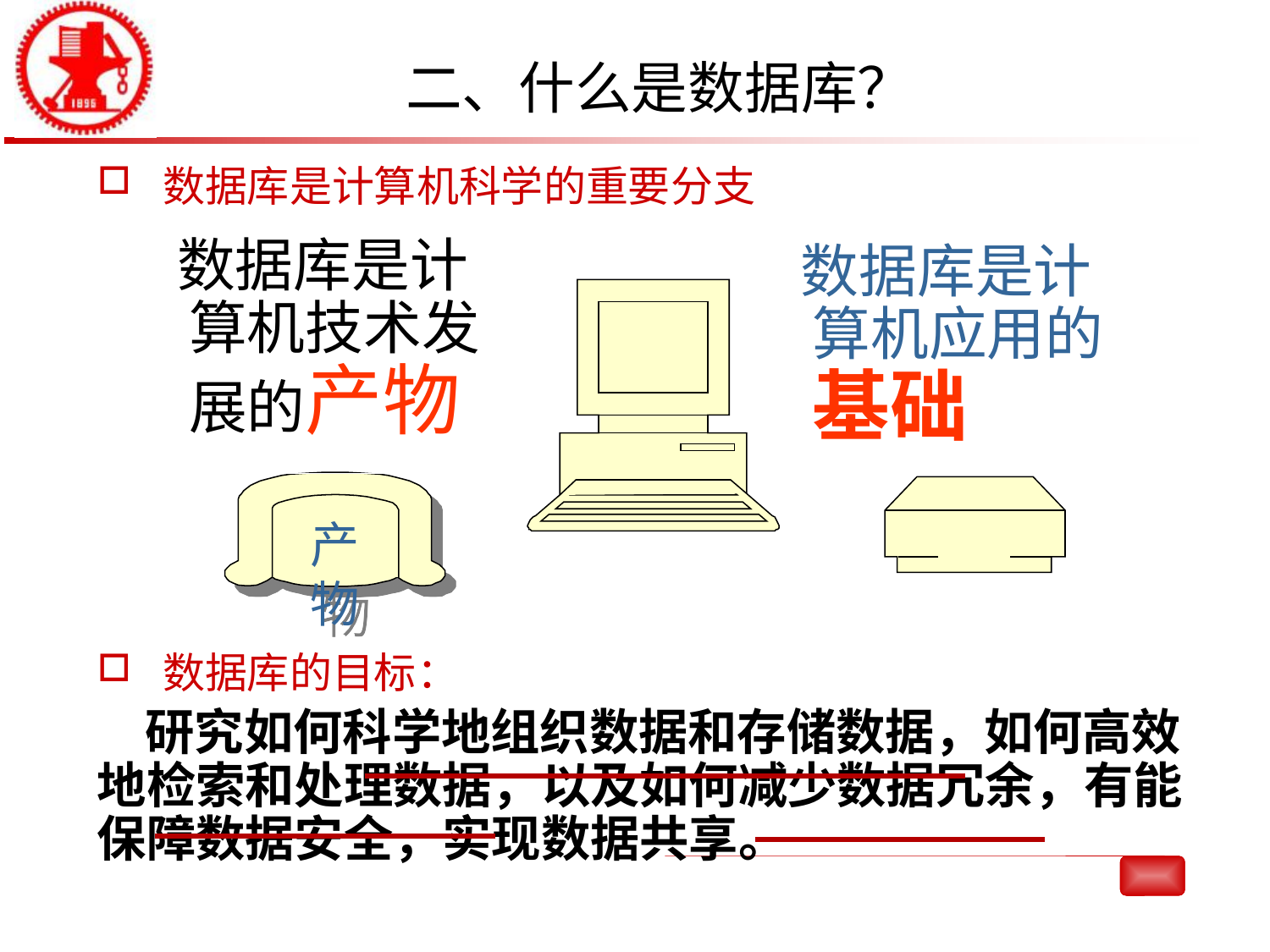

# 二、什么是数据库？
数据库是计算机科学的重要分支

数据库的目标：
    研究如何科学地组织数据和存储数据，如何高效地检索和处理数据，以及如何减少数据冗余，有能保障数据安全，实现数据共享。
   数据库是计算机技术发展的产物
   数据库是计算机应用的基础

产物

8